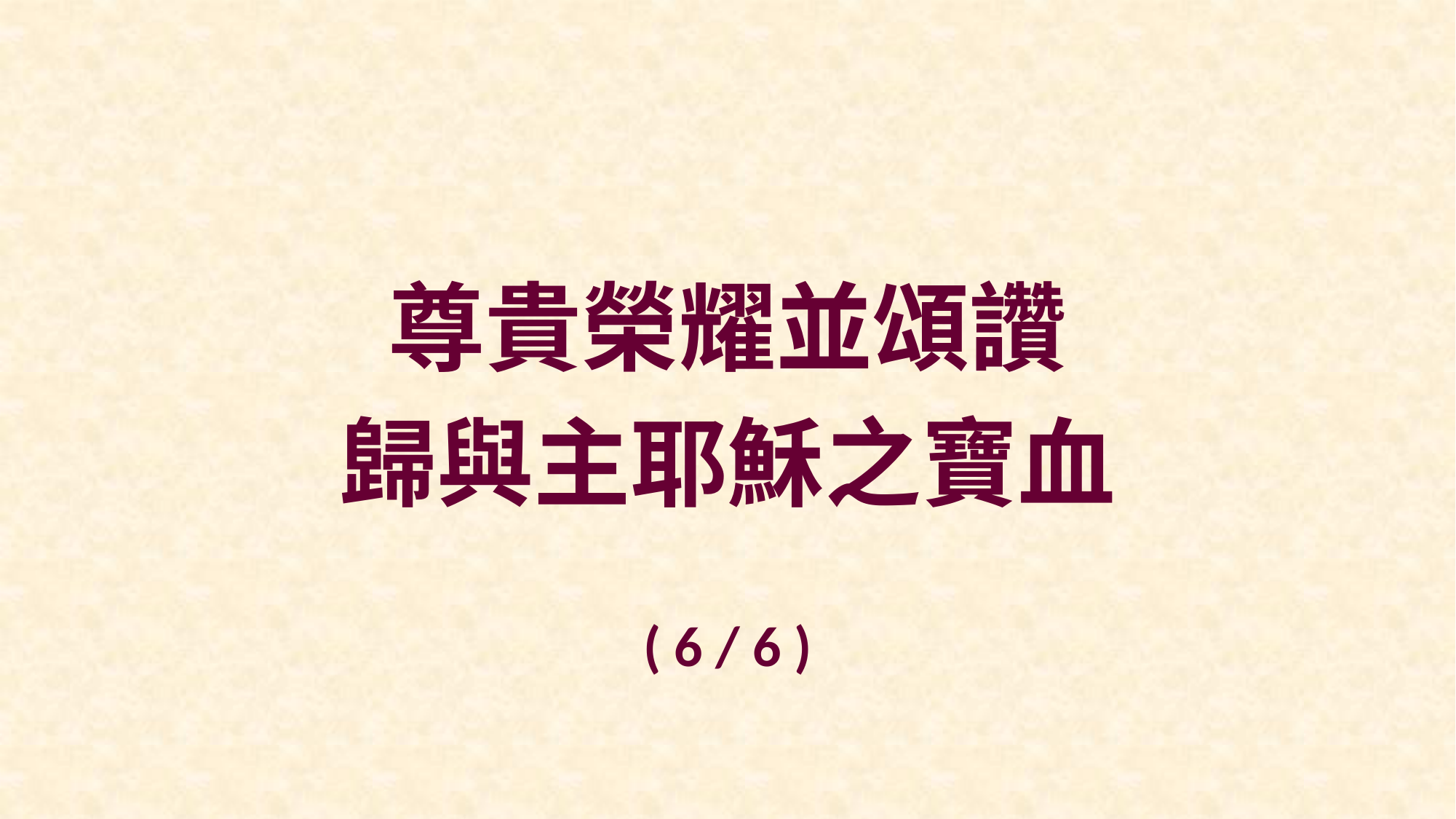

尊貴榮耀並頌讚
歸與主耶穌之寶血
( 6 / 6 )